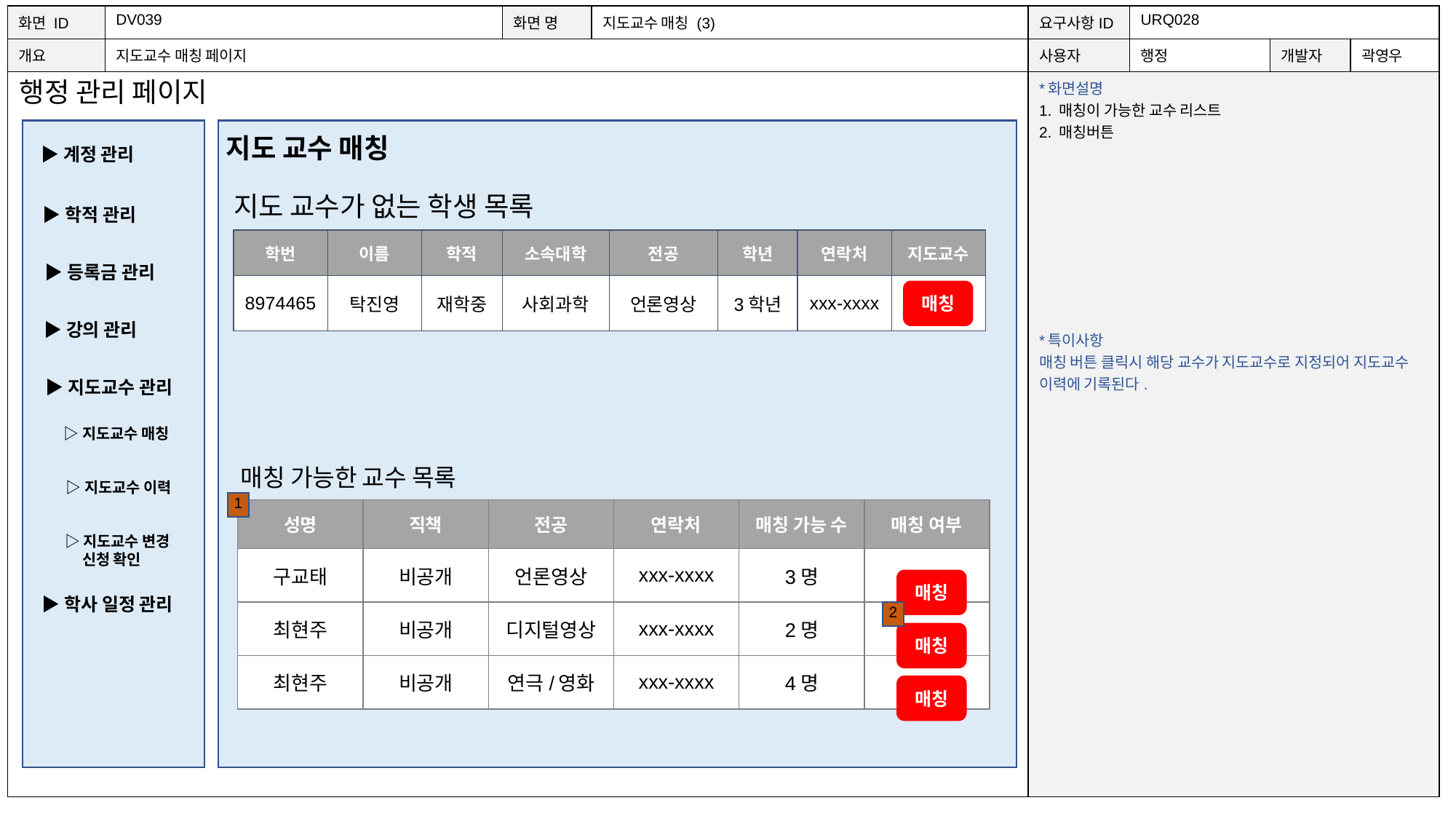

| 화면 ID | DV039 | 화면 명 | 지도교수 매칭 (3) | 요구사항ID | URQ028 |  |  |
| --- | --- | --- | --- | --- | --- | --- | --- |
| 개요 | 지도교수 매칭 페이지 |  |  | 사용자 | 행정 | 개발자 | 곽영우 |
|  |  |  |  | \*화면설명 1. 매칭이 가능한 교수 리스트 2. 매칭버튼 \*특이사항 매칭 버튼 클릭시 해당 교수가 지도교수로 지정되어 지도교수 이력에 기록된다. |  |  |  |

행정 관리 페이지

지도 교수 매칭

▶계정 관리

지도 교수가 없는 학생 목록
▶학적 관리
| 학번 | 이름 | 학적 | 소속대학 | 전공 | 학년 | 연락처 | 지도교수 |
| --- | --- | --- | --- | --- | --- | --- | --- |
| 8974465 | 탁진영 | 재학중 | 사회과학 | 언론영상 | 3학년 | xxx-xxxx |  |
▶등록금 관리
매칭
▶강의 관리
▶지도교수 관리
▷지도교수 매칭
매칭 가능한 교수 목록
▷지도교수 이력
1
| 성명 | 직책 | 전공 | 연락처 | 매칭 가능 수 | 매칭 여부 |
| --- | --- | --- | --- | --- | --- |
| 구교태 | 비공개 | 언론영상 | xxx-xxxx | 3명 |  |
| 최현주 | 비공개 | 디지털영상 | xxx-xxxx | 2명 |  |
| 최현주 | 비공개 | 연극/영화 | xxx-xxxx | 4명 |  |
▷지도교수 변경
    신청 확인
매칭
▶학사 일정 관리
2
매칭
매칭